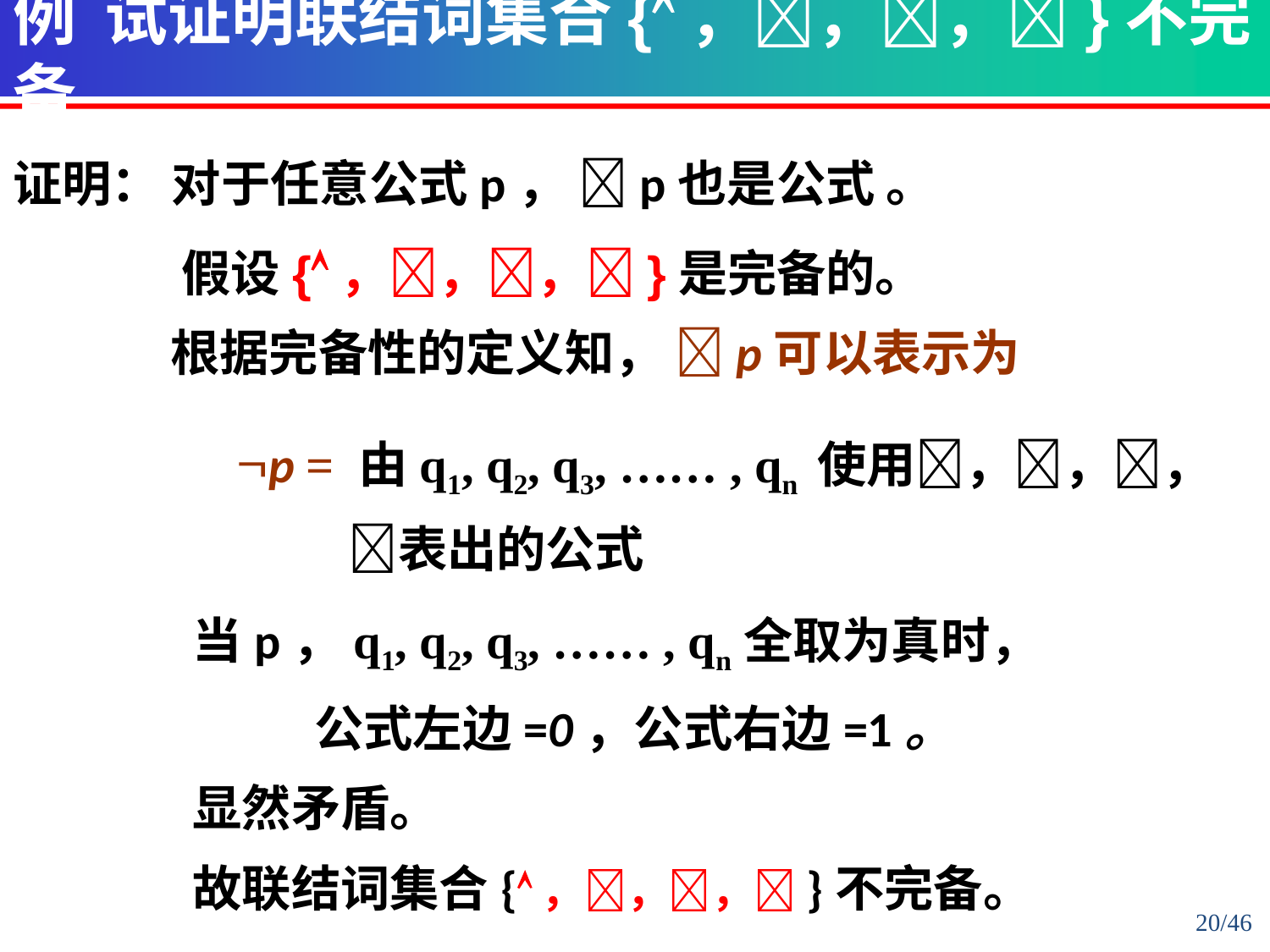

例  试证明联结词集合{∧，∨，→，↔}不完备
证明： 对于任意公式p， ¬p也是公式 。
              假设{∧，∨，→，↔}是完备的。
             根据完备性的定义知， ¬p可以表示为
                    ¬p = 由q1, q2, q3, …… , qn 使用∧，∨，→，↔表出的公式
               当p，q1, q2, q3, …… , qn全取为真时，
			公式左边=0，公式右边=1。
               显然矛盾。
               故联结词集合{∧，∨，→，↔}不完备。
20/46